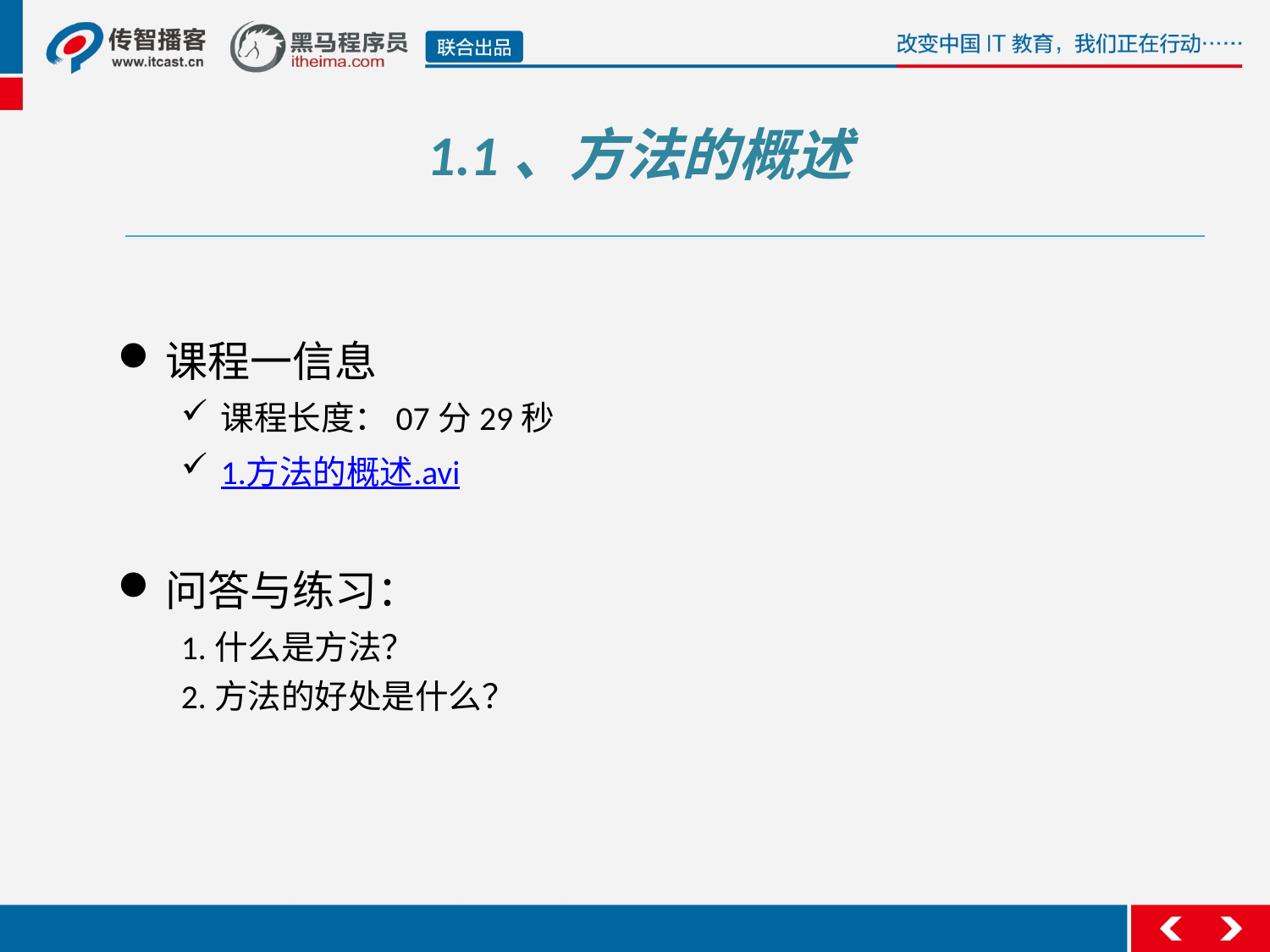

1.1、方法的概述

课程一信息
课程长度：07分29秒
1.方法的概述.avi

问答与练习：
1.什么是方法？
2.方法的好处是什么？